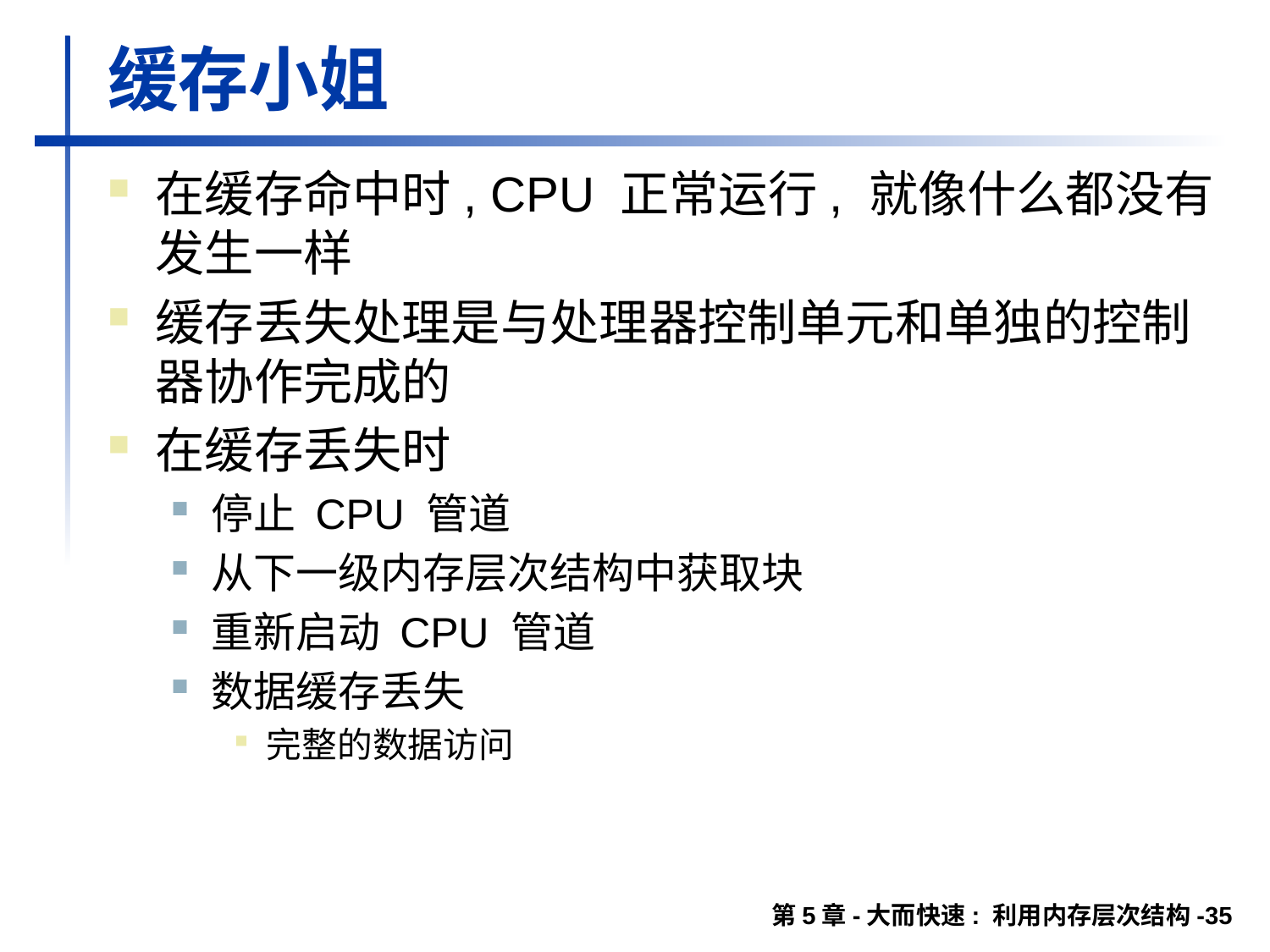

# 缓存小姐
在缓存命中时, CPU 正常运行, 就像什么都没有发生一样
缓存丢失处理是与处理器控制单元和单独的控制器协作完成的
在缓存丢失时
停止 CPU 管道
从下一级内存层次结构中获取块
重新启动 CPU 管道
数据缓存丢失
完整的数据访问
第5章-大而快速: 利用内存层次结构-35